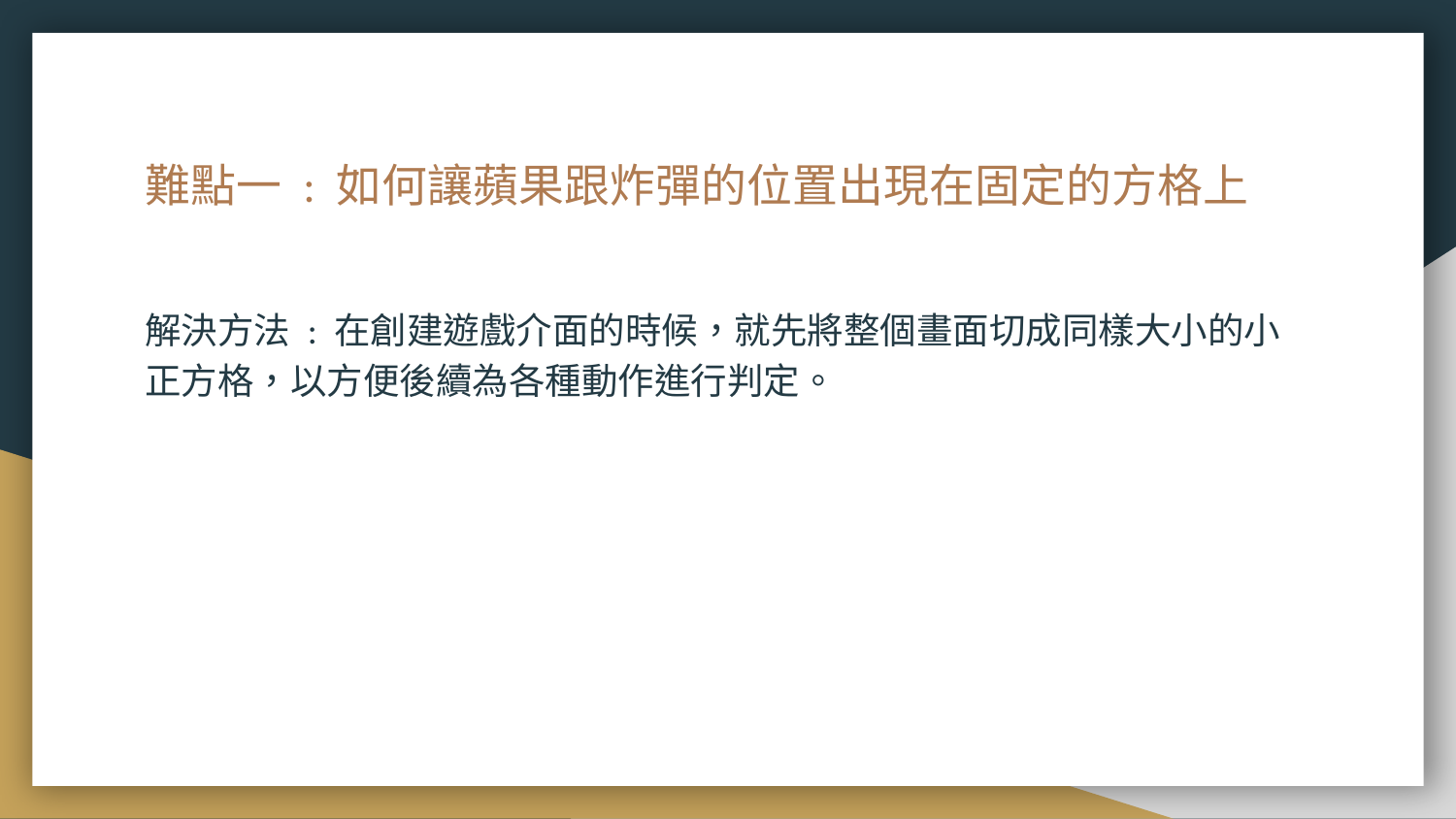

# 難點一 : 如何讓蘋果跟炸彈的位置出現在固定的方格上

解決方法 : 在創建遊戲介面的時候，就先將整個畫面切成同樣大小的小正方格，以方便後續為各種動作進行判定。